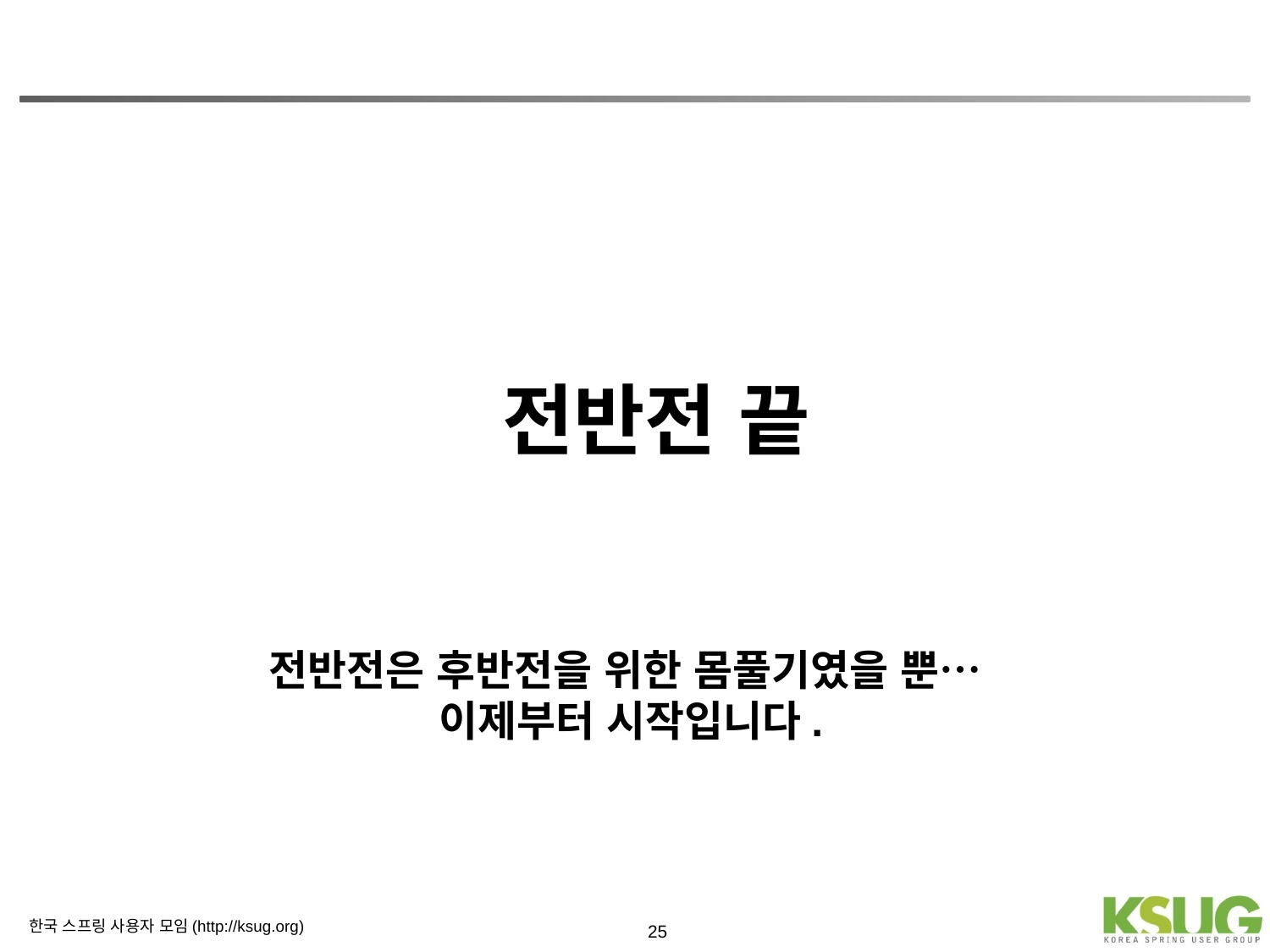

전반전 끝
# 전반전은 후반전을 위한 몸풀기였을 뿐… 이제부터 시작입니다.